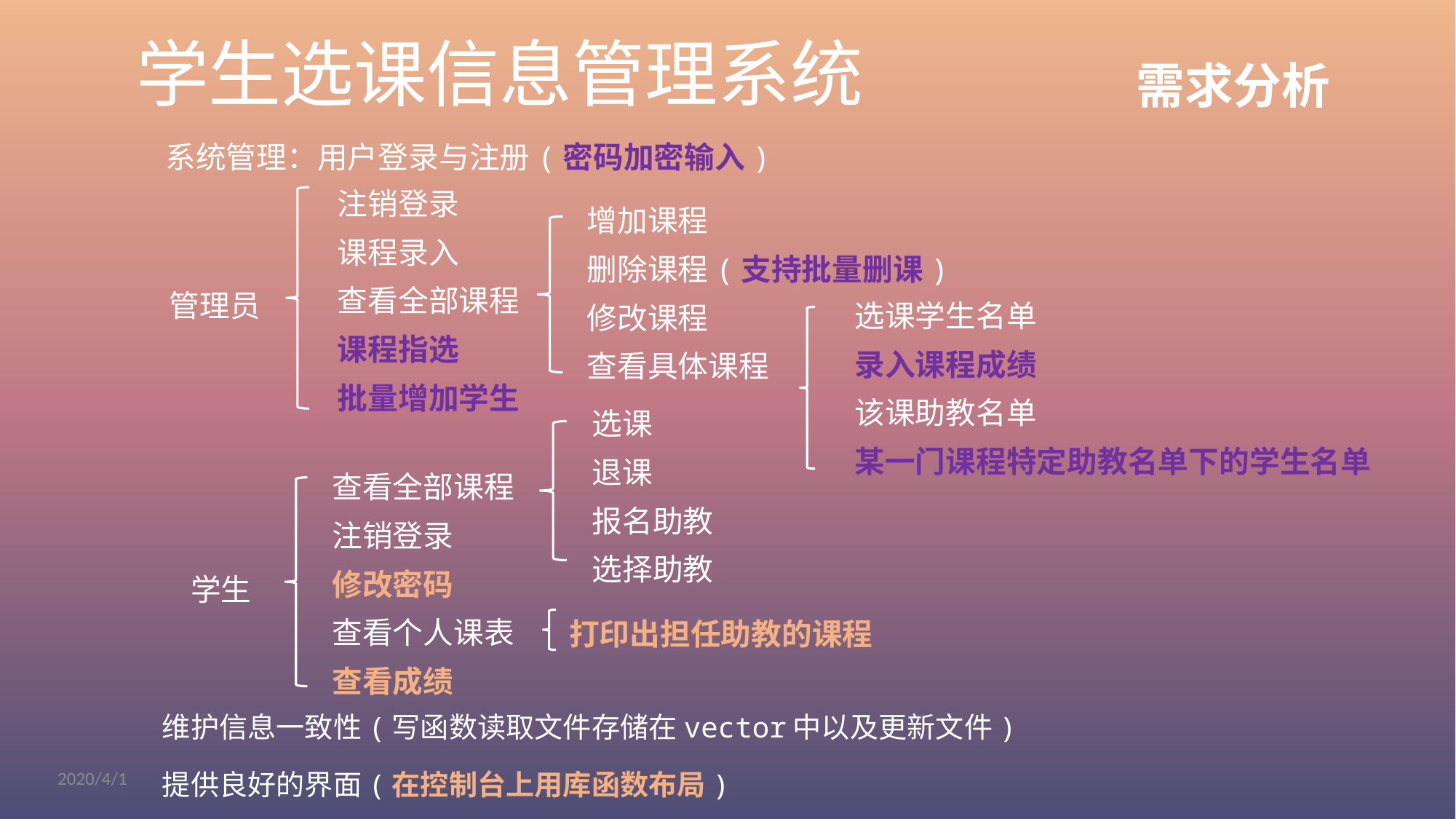

# 学生选课信息管理系统
需求分析
系统管理：用户登录与注册(密码加密输入)
注销登录
课程录入
查看全部课程
课程指选
批量增加学生

增加课程
删除课程(支持批量删课)
修改课程
查看具体课程

管理员
选课学生名单
录入课程成绩
该课助教名单
某一门课程特定助教名单下的学生名单

选课
退课
报名助教
选择助教

查看全部课程
注销登录
修改密码
查看个人课表
查看成绩

学生
打印出担任助教的课程

维护信息一致性(写函数读取文件存储在vector中以及更新文件)
提供良好的界面(在控制台上用库函数布局)

2020/4/1